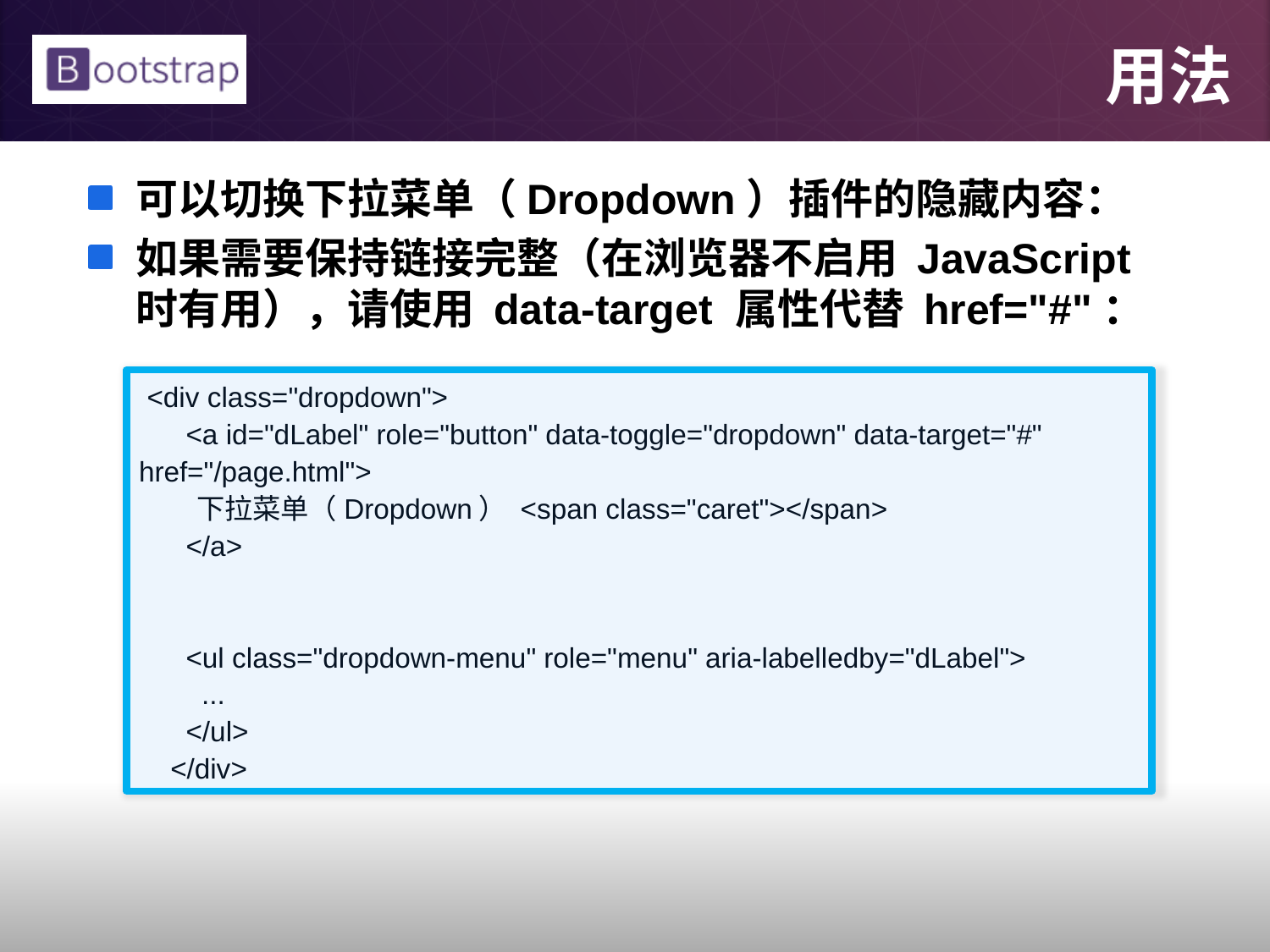

# 用法
可以切换下拉菜单（Dropdown）插件的隐藏内容：
如果需要保持链接完整（在浏览器不启用 JavaScript 时有用），请使用 data-target 属性代替 href="#"：

 <div class="dropdown">
      <a id="dLabel" role="button" data-toggle="dropdown" data-target="#" href="/page.html">
        下拉菜单（Dropdown） <span class="caret"></span>
      </a>

      <ul class="dropdown-menu" role="menu" aria-labelledby="dLabel">
        ...
      </ul>
    </div>